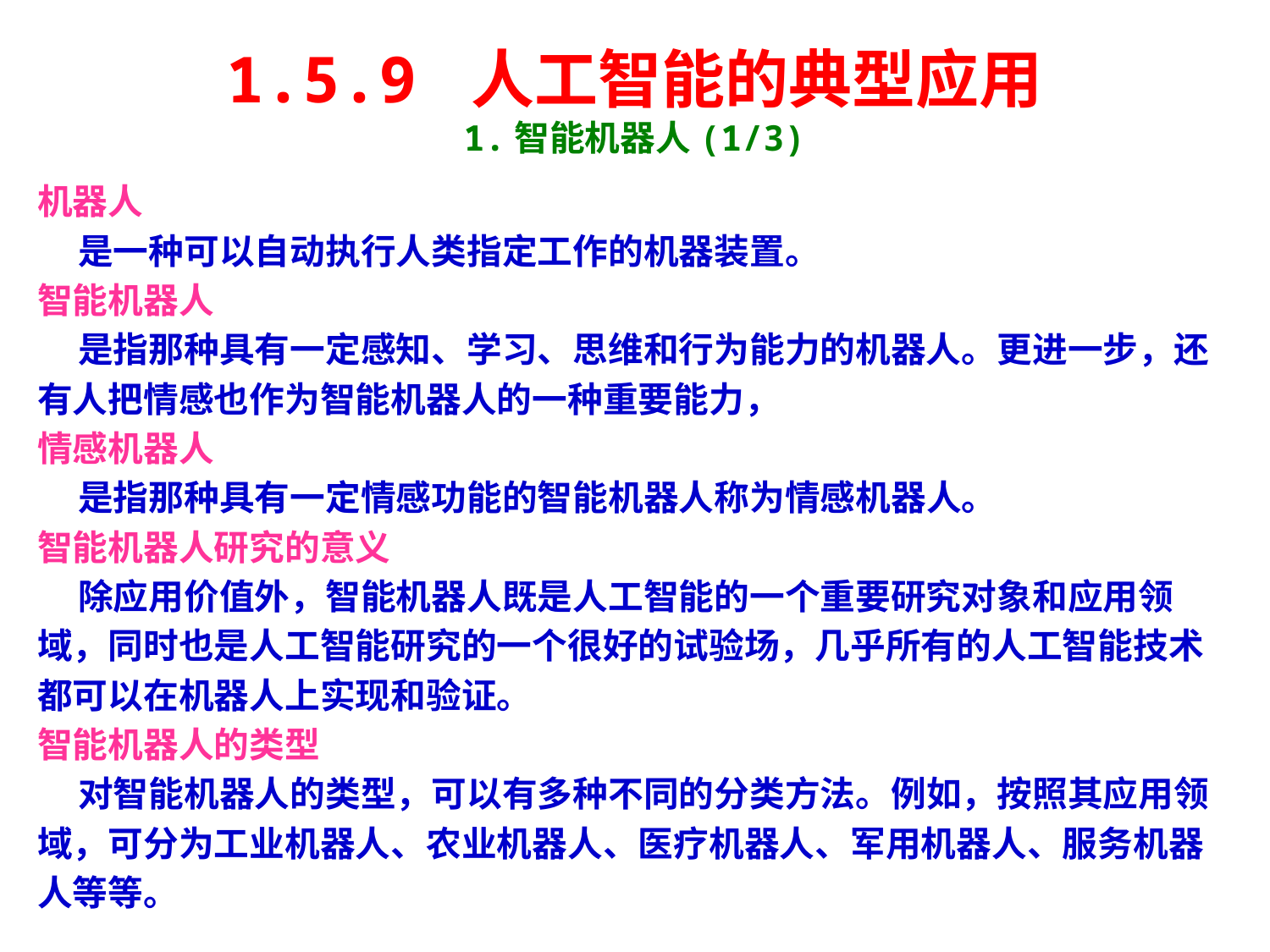

# 1.5.9 人工智能的典型应用 1.智能机器人(1/3)
机器人
    是一种可以自动执行人类指定工作的机器装置。
智能机器人
    是指那种具有一定感知、学习、思维和行为能力的机器人。更进一步，还有人把情感也作为智能机器人的一种重要能力，
情感机器人
    是指那种具有一定情感功能的智能机器人称为情感机器人。
智能机器人研究的意义
    除应用价值外，智能机器人既是人工智能的一个重要研究对象和应用领域，同时也是人工智能研究的一个很好的试验场，几乎所有的人工智能技术都可以在机器人上实现和验证。
智能机器人的类型
    对智能机器人的类型，可以有多种不同的分类方法。例如，按照其应用领域，可分为工业机器人、农业机器人、医疗机器人、军用机器人、服务机器人等等。
55